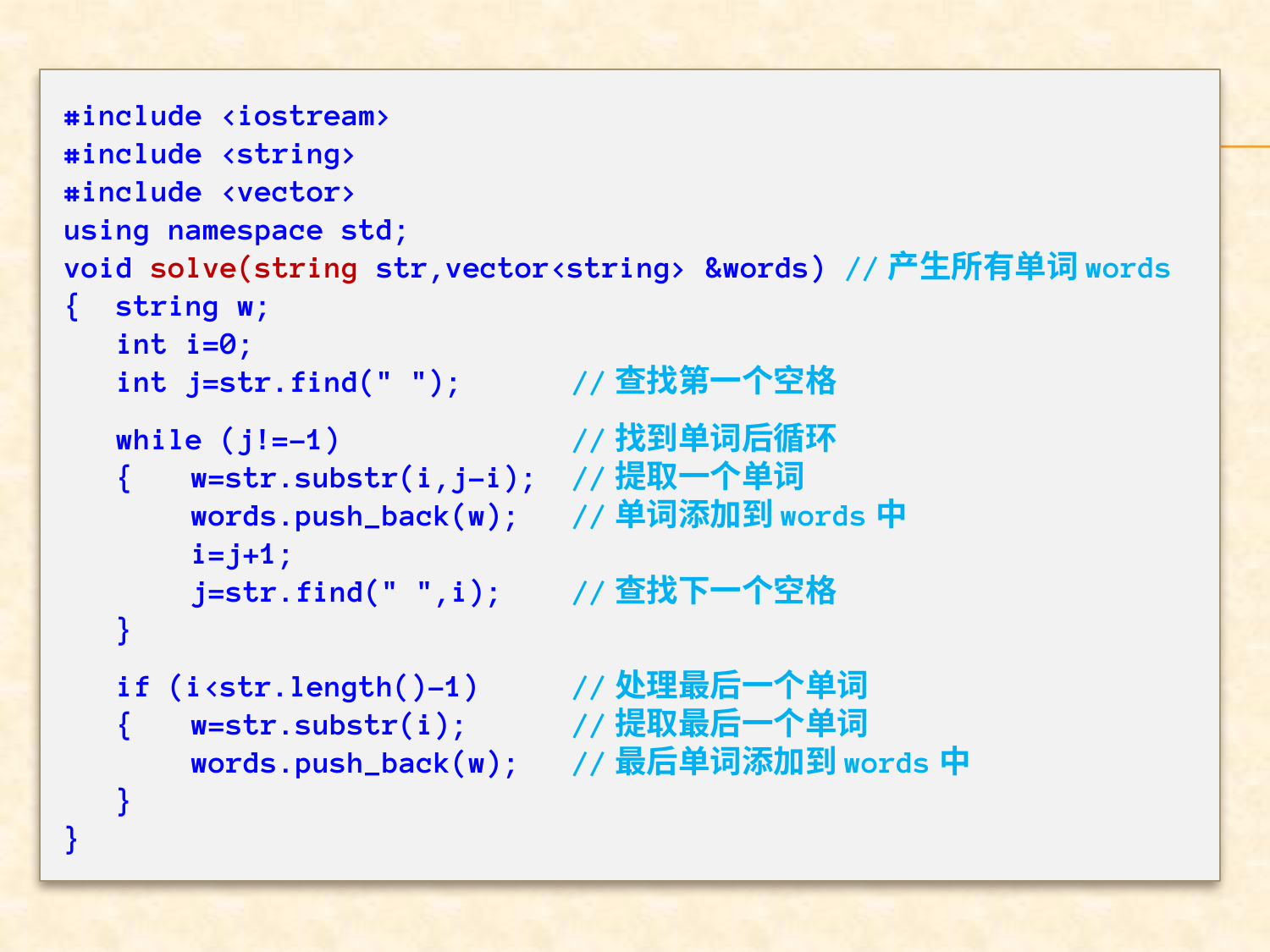

#include <iostream>
#include <string>
#include <vector>
using namespace std;
void solve(string str,vector<string> &words) //产生所有单词words
{  string w;
   int i=0;
   int j=str.find(" ");	//查找第一个空格
   while (j!=-1)		//找到单词后循环
   {	w=str.substr(i,j-i);	//提取一个单词
	words.push_back(w);	//单词添加到words中
	i=j+1;
	j=str.find(" ",i);	//查找下一个空格
   }
   if (i<str.length()-1)	//处理最后一个单词
   {	w=str.substr(i);	//提取最后一个单词
	words.push_back(w);	//最后单词添加到words中
   }
}